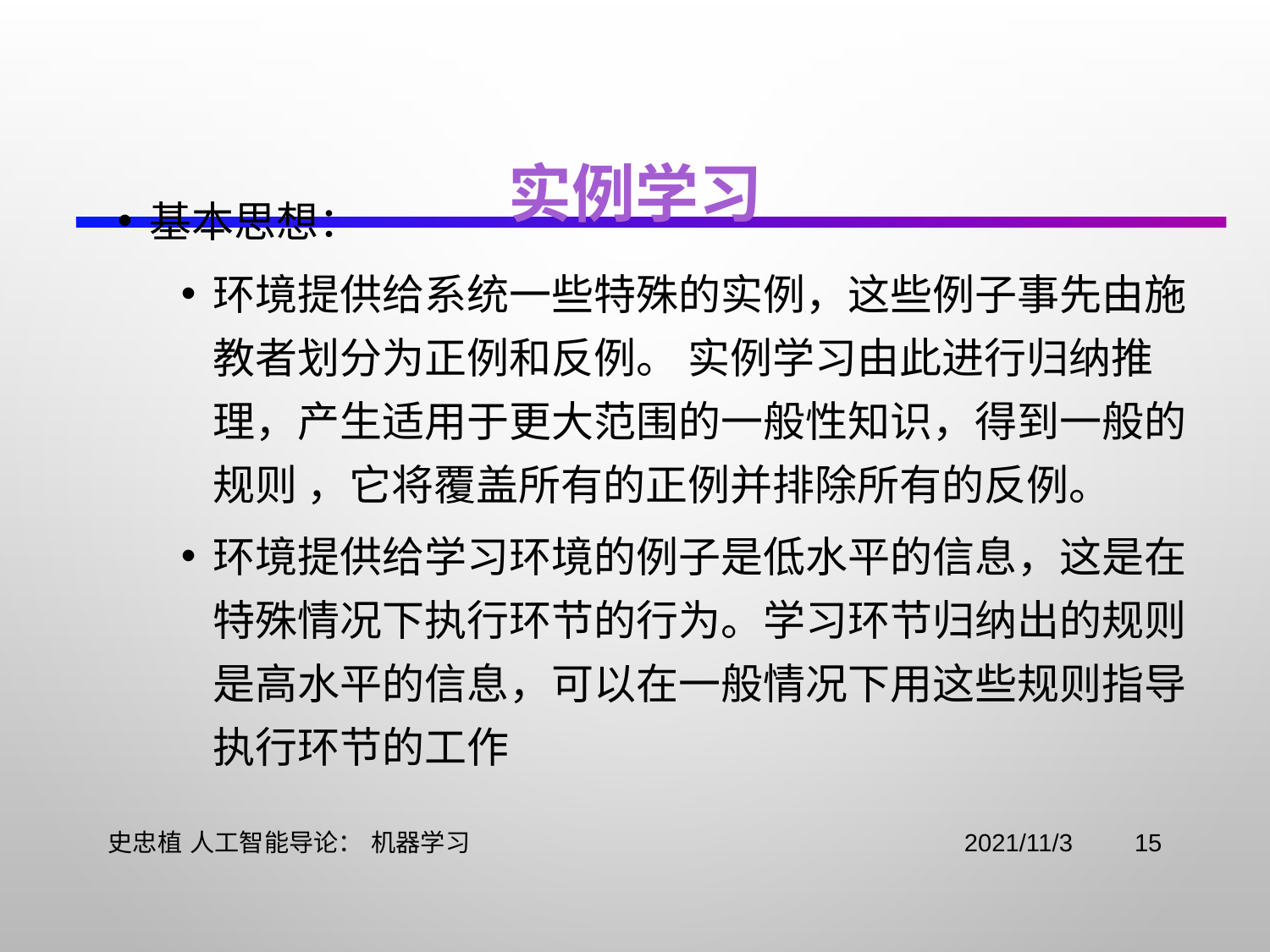

# 实例学习
基本思想：
环境提供给系统一些特殊的实例，这些例子事先由施教者划分为正例和反例。 实例学习由此进行归纳推理，产生适用于更大范围的一般性知识，得到一般的规则 ，它将覆盖所有的正例并排除所有的反例。
环境提供给学习环境的例子是低水平的信息，这是在特殊情况下执行环节的行为。学习环节归纳出的规则是高水平的信息，可以在一般情况下用这些规则指导执行环节的工作
史忠植 人工智能导论： 机器学习
2021/11/3
15